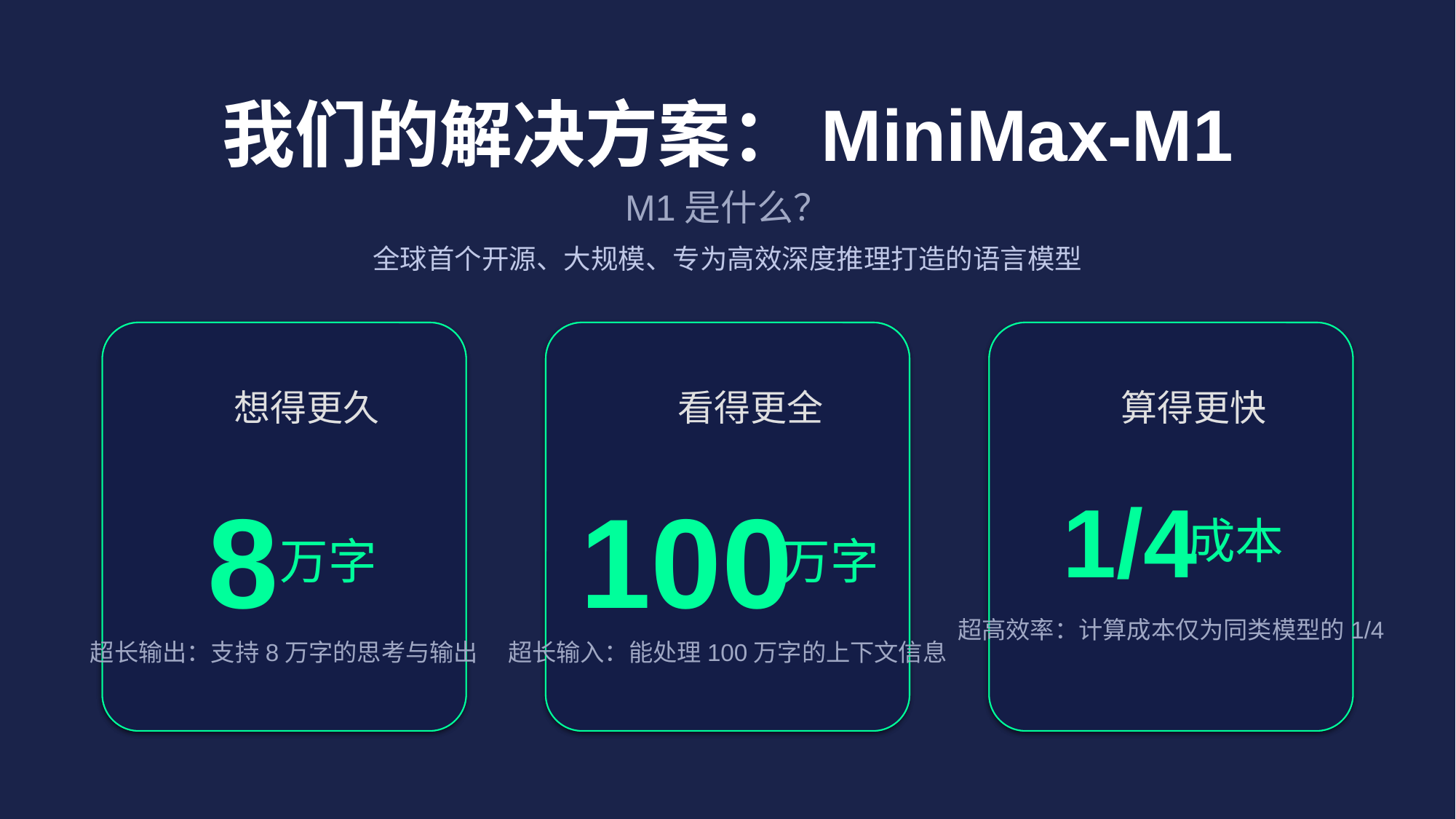

我们的解决方案：MiniMax-M1
M1是什么？
全球首个开源、大规模、专为高效深度推理打造的语言模型

想得更久
看得更全
算得更快
8
100
1/4
成本
万字
万字
超高效率：计算成本仅为同类模型的1/4
超长输出：支持8万字的思考与输出
超长输入：能处理100万字的上下文信息